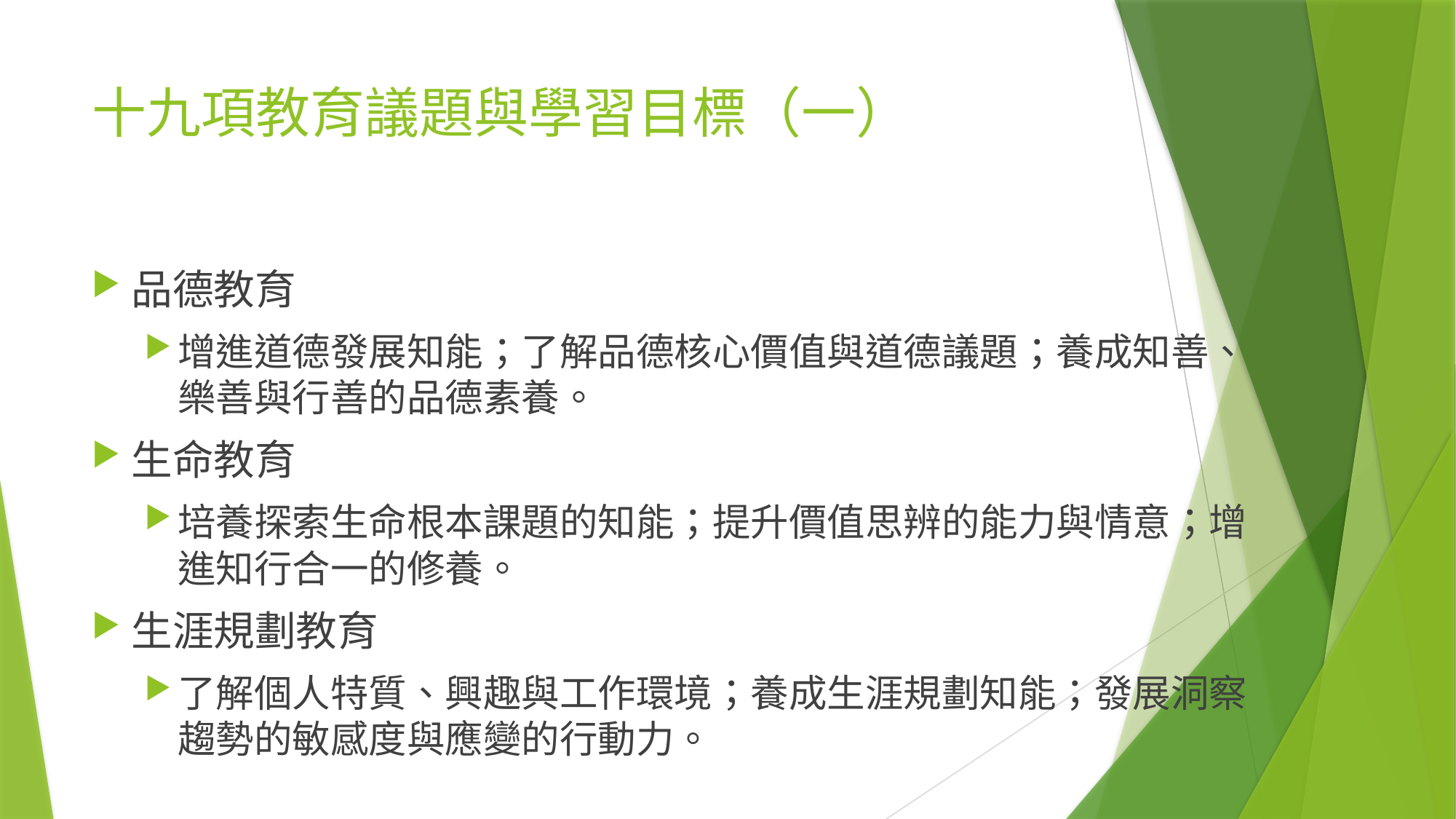

# 十九項教育議題與學習目標（一）
品德教育
增進道德發展知能；了解品德核心價值與道德議題；養成知善、樂善與行善的品德素養。
生命教育
培養探索生命根本課題的知能；提升價值思辨的能力與情意；增進知行合一的修養。
生涯規劃教育
了解個人特質、興趣與工作環境；養成生涯規劃知能；發展洞察趨勢的敏感度與應變的行動力。